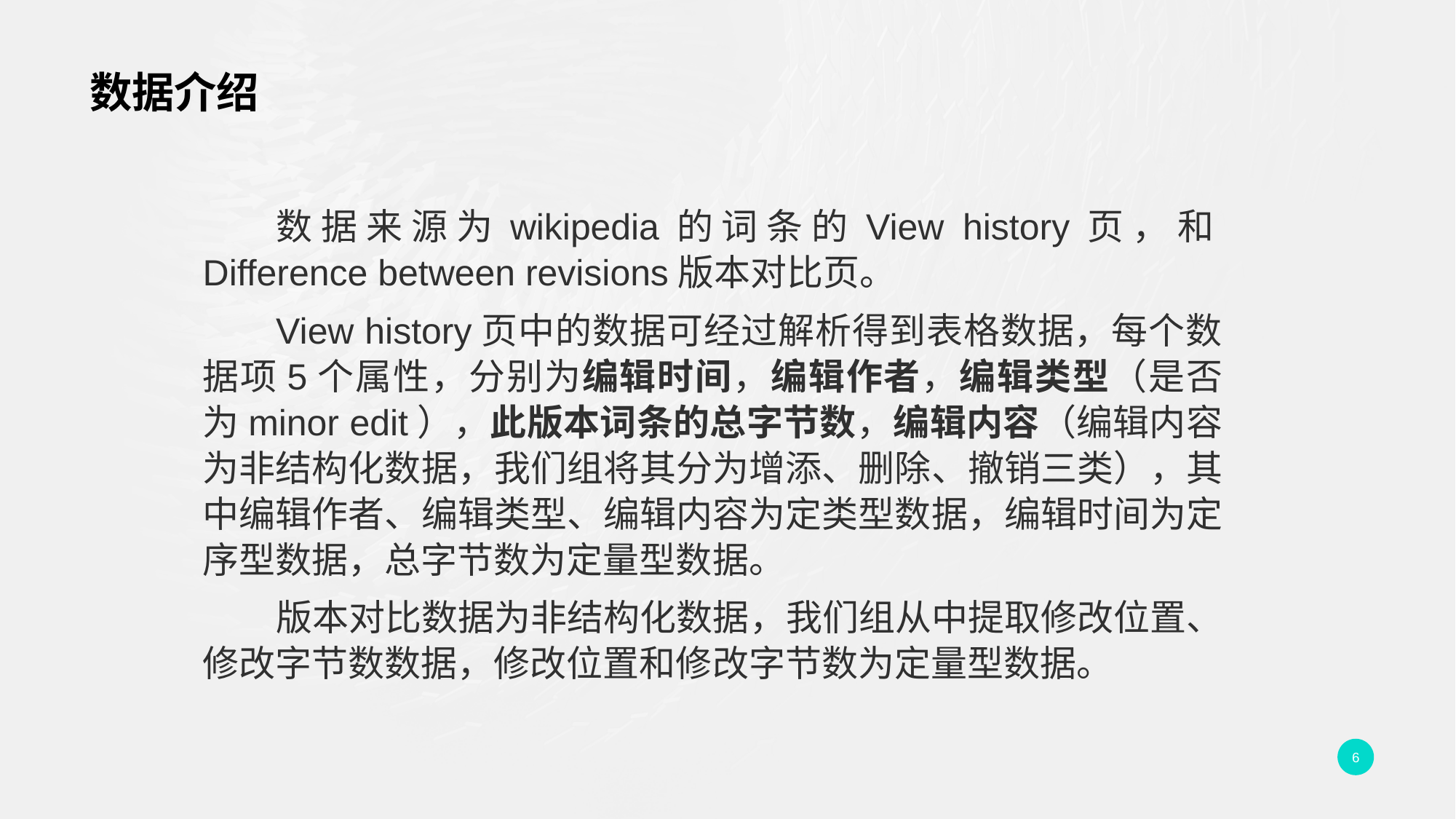

# 数据介绍
数据来源为wikipedia的词条的View history页，和Difference between revisions版本对比页。
View history页中的数据可经过解析得到表格数据，每个数据项5个属性，分别为编辑时间，编辑作者，编辑类型（是否为minor edit），此版本词条的总字节数，编辑内容（编辑内容为非结构化数据，我们组将其分为增添、删除、撤销三类），其中编辑作者、编辑类型、编辑内容为定类型数据，编辑时间为定序型数据，总字节数为定量型数据。
版本对比数据为非结构化数据，我们组从中提取修改位置、修改字节数数据，修改位置和修改字节数为定量型数据。
6